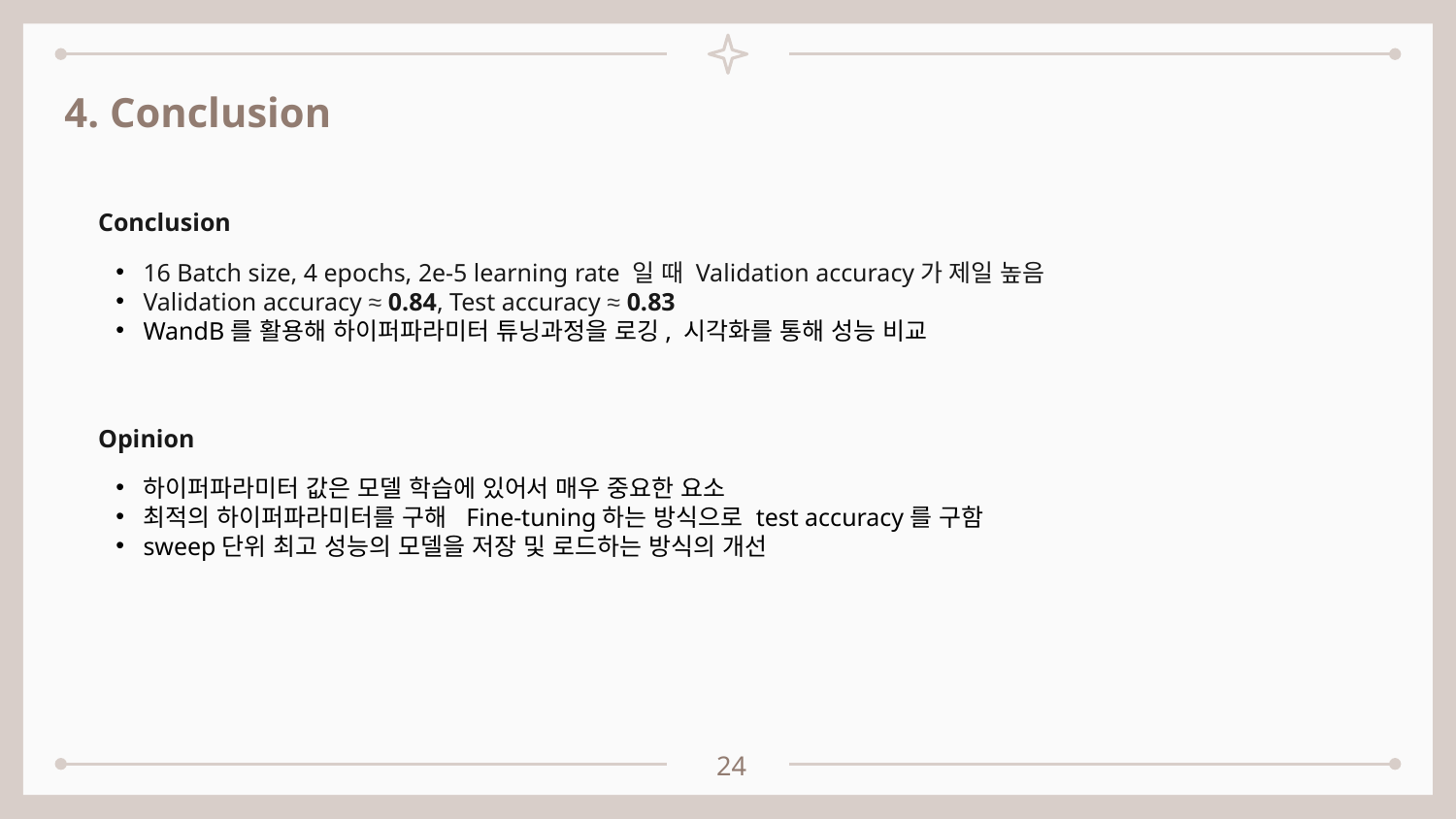

4. Conclusion
Conclusion
16 Batch size, 4 epochs, 2e-5 learning rate 일 때 Validation accuracy가 제일 높음
Validation accuracy ≈ 0.84, Test accuracy ≈ 0.83
WandB를 활용해 하이퍼파라미터 튜닝과정을 로깅, 시각화를 통해 성능 비교

Opinion
하이퍼파라미터 값은 모델 학습에 있어서 매우 중요한 요소
최적의 하이퍼파라미터를 구해  Fine-tuning하는 방식으로 test accuracy를 구함
sweep단위 최고 성능의 모델을 저장 및 로드하는 방식의 개선
24